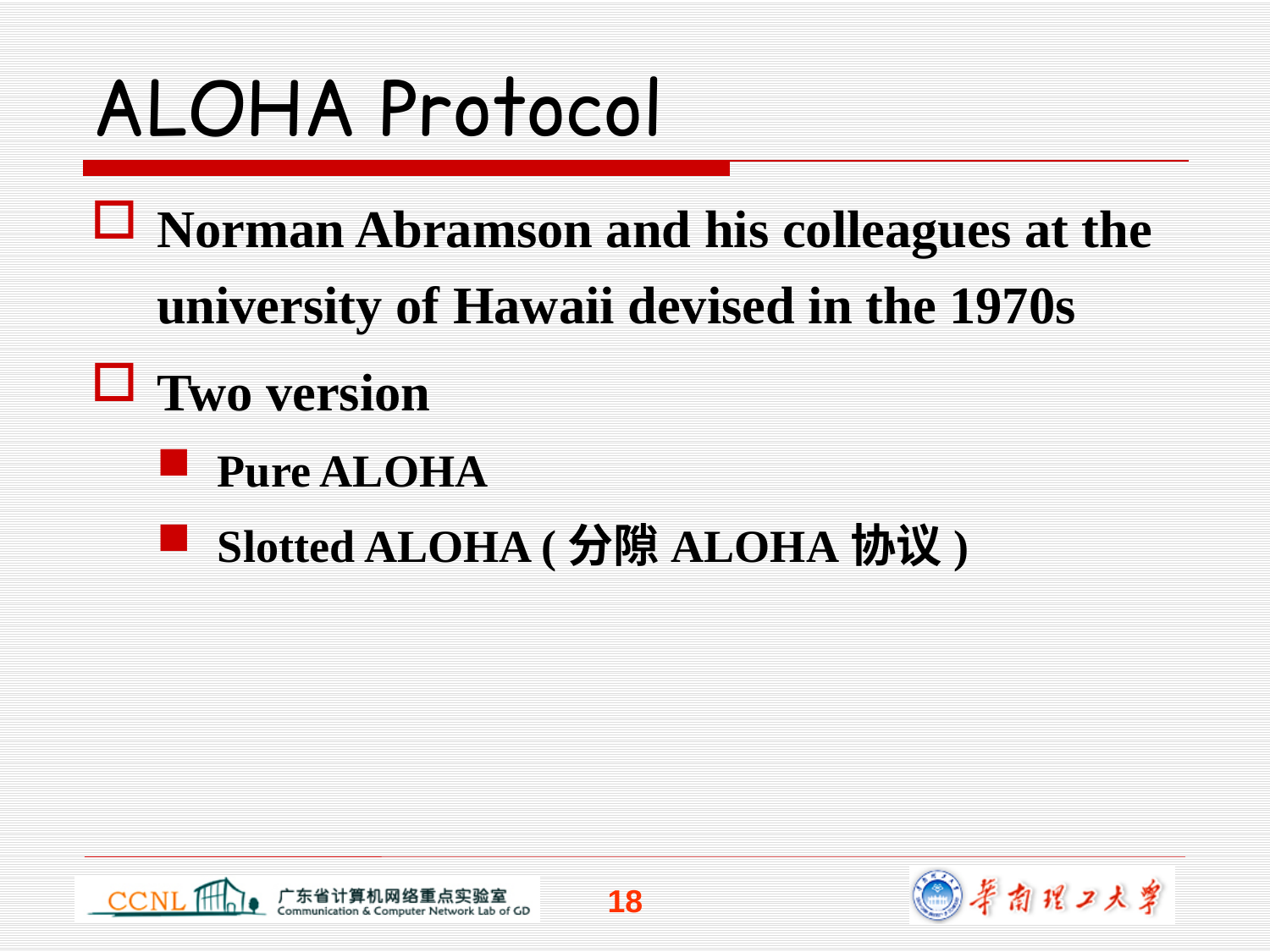

# ALOHA Protocol
Norman Abramson and his colleagues at the  university of Hawaii devised in the 1970s
Two version
Pure ALOHA
Slotted ALOHA (分隙ALOHA协议)